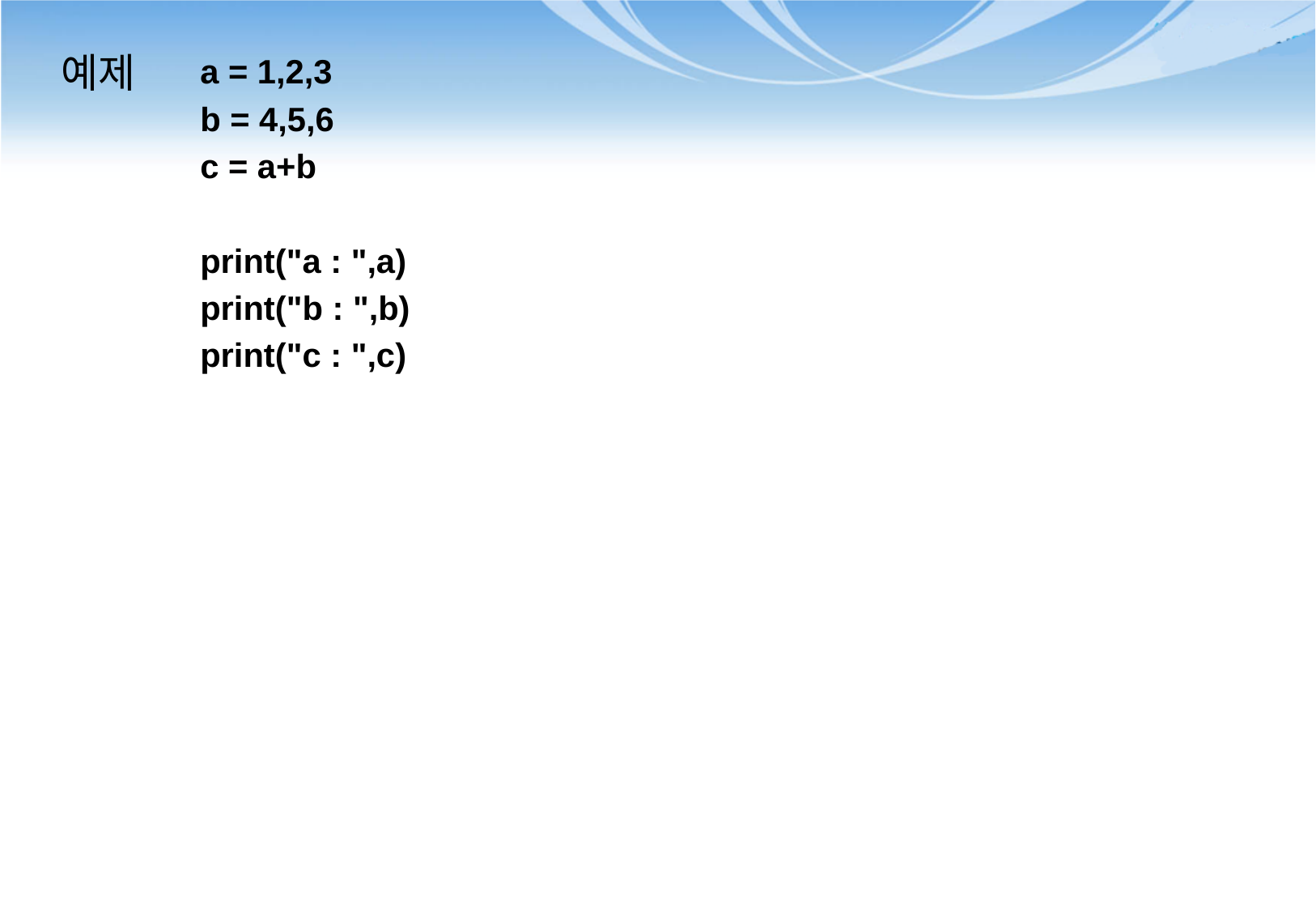

# 예제
a = 1,2,3
b = 4,5,6
c = a+b

print("a : ",a)
print("b : ",b)
print("c : ",c)